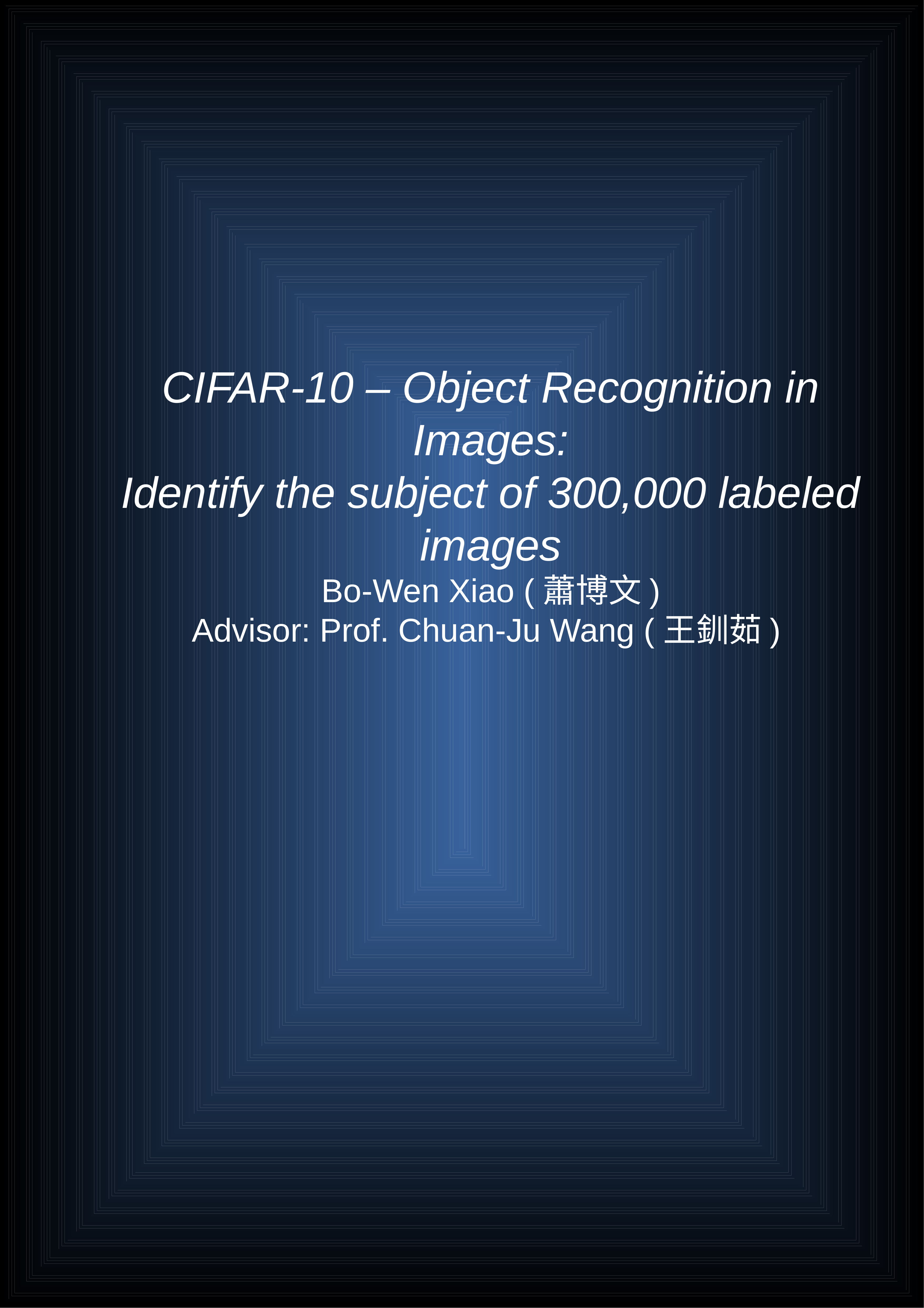

# CIFAR-10 – Object Recognition in Images: Identify the subject of 300,000 labeled images Bo-Wen Xiao (蕭博文) Advisor: Prof. Chuan-Ju Wang (王釧茹)